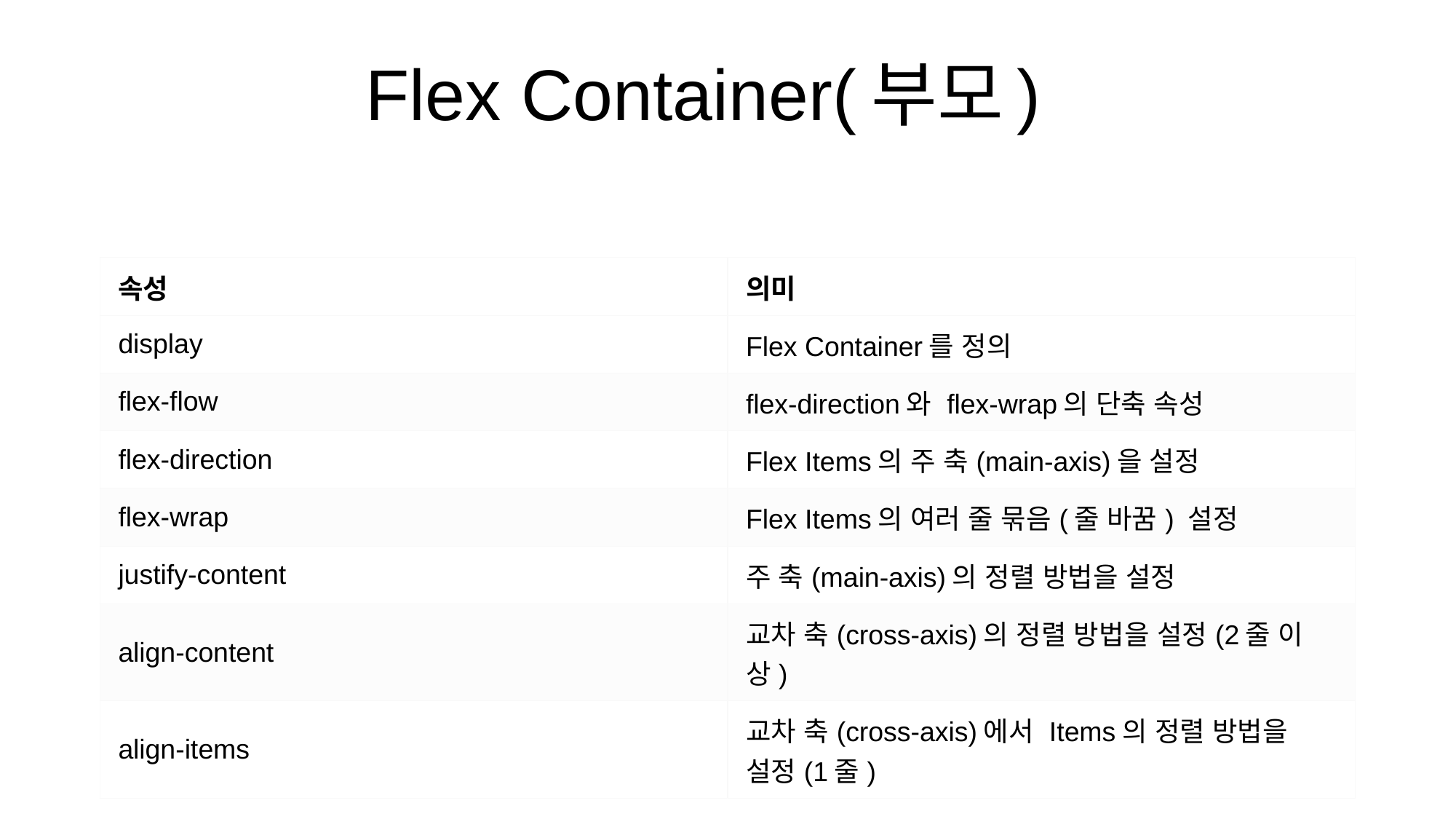

# Flex Container(부모)
| 속성 | 의미 |
| --- | --- |
| display | Flex Container를 정의 |
| flex-flow | flex-direction와 flex-wrap의 단축 속성 |
| flex-direction | Flex Items의 주 축(main-axis)을 설정 |
| flex-wrap | Flex Items의 여러 줄 묶음(줄 바꿈) 설정 |
| justify-content | 주 축(main-axis)의 정렬 방법을 설정 |
| align-content | 교차 축(cross-axis)의 정렬 방법을 설정(2줄 이상) |
| align-items | 교차 축(cross-axis)에서 Items의 정렬 방법을 설정(1줄) |